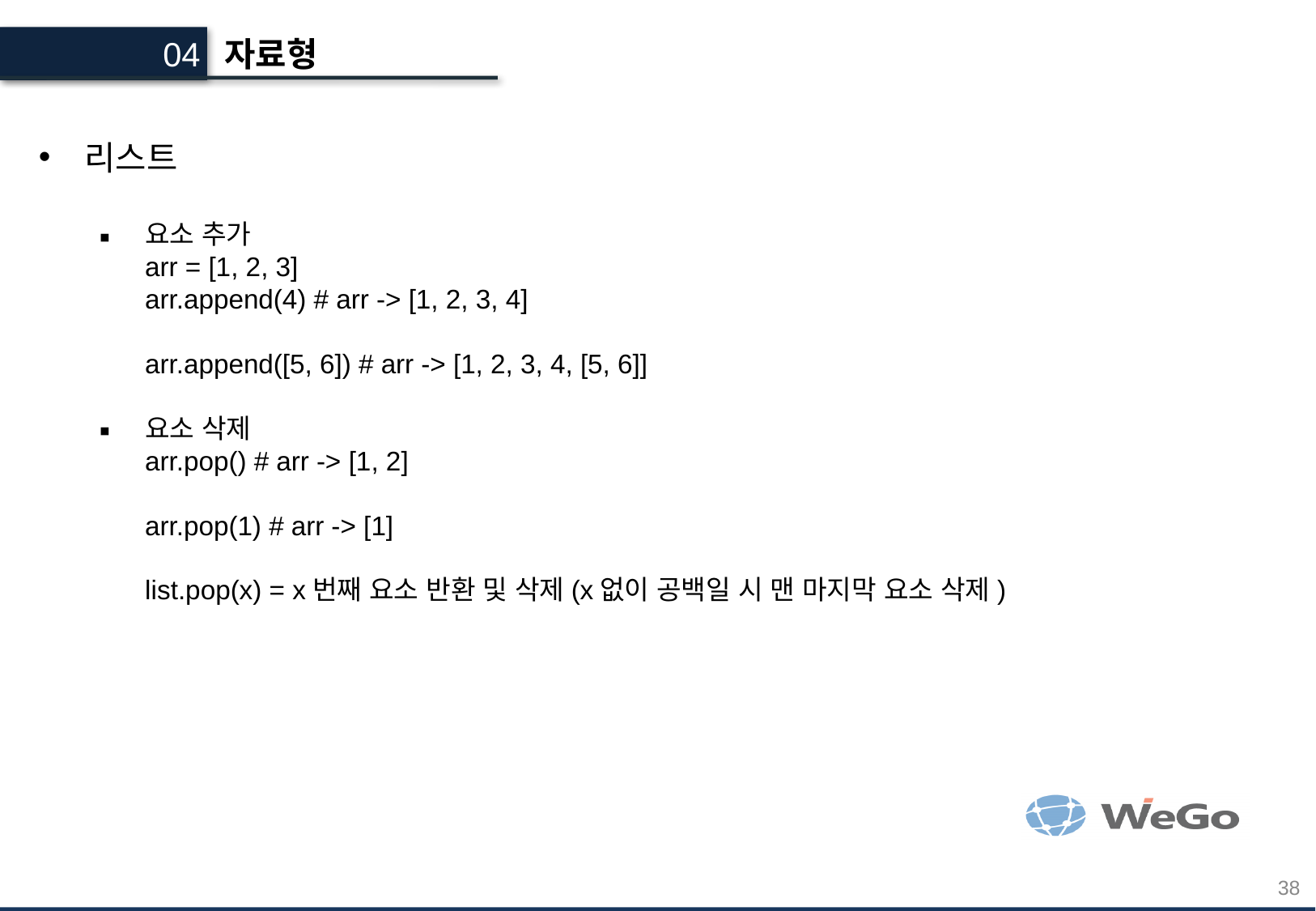

04
자료형
리스트

요소 추가
arr = [1, 2, 3]
arr.append(4) # arr -> [1, 2, 3, 4]
arr.append([5, 6]) # arr -> [1, 2, 3, 4, [5, 6]]

요소 삭제
arr.pop() # arr -> [1, 2]
arr.pop(1) # arr -> [1]
list.pop(x) = x번째 요소 반환 및 삭제(x없이 공백일 시 맨 마지막 요소 삭제)

38